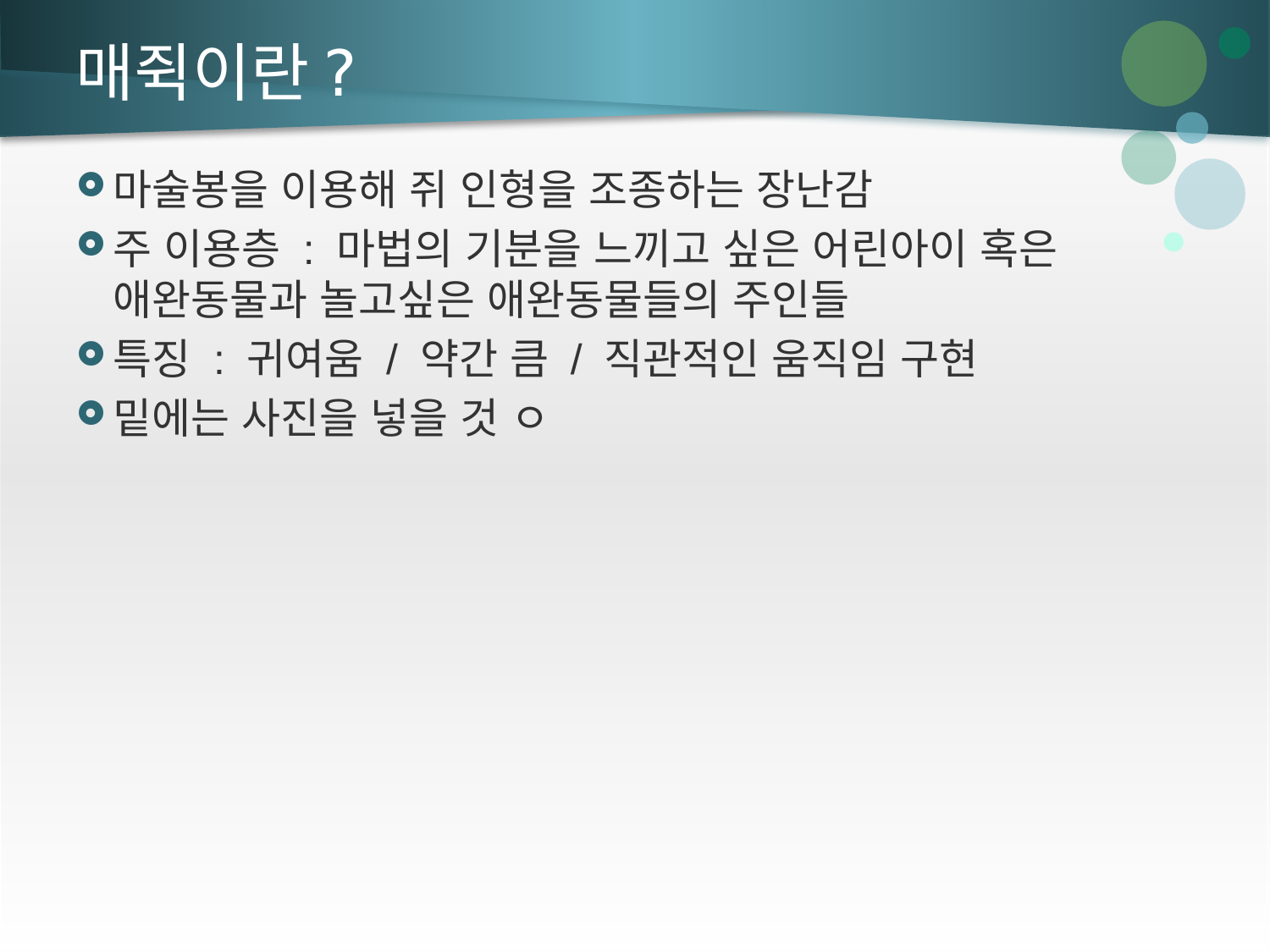

# 매쥑이란?
마술봉을 이용해 쥐 인형을 조종하는 장난감
주 이용층 : 마법의 기분을 느끼고 싶은 어린아이 혹은 애완동물과 놀고싶은 애완동물들의 주인들
특징 : 귀여움 / 약간 큼 / 직관적인 움직임 구현
밑에는 사진을 넣을 것 ㅇ